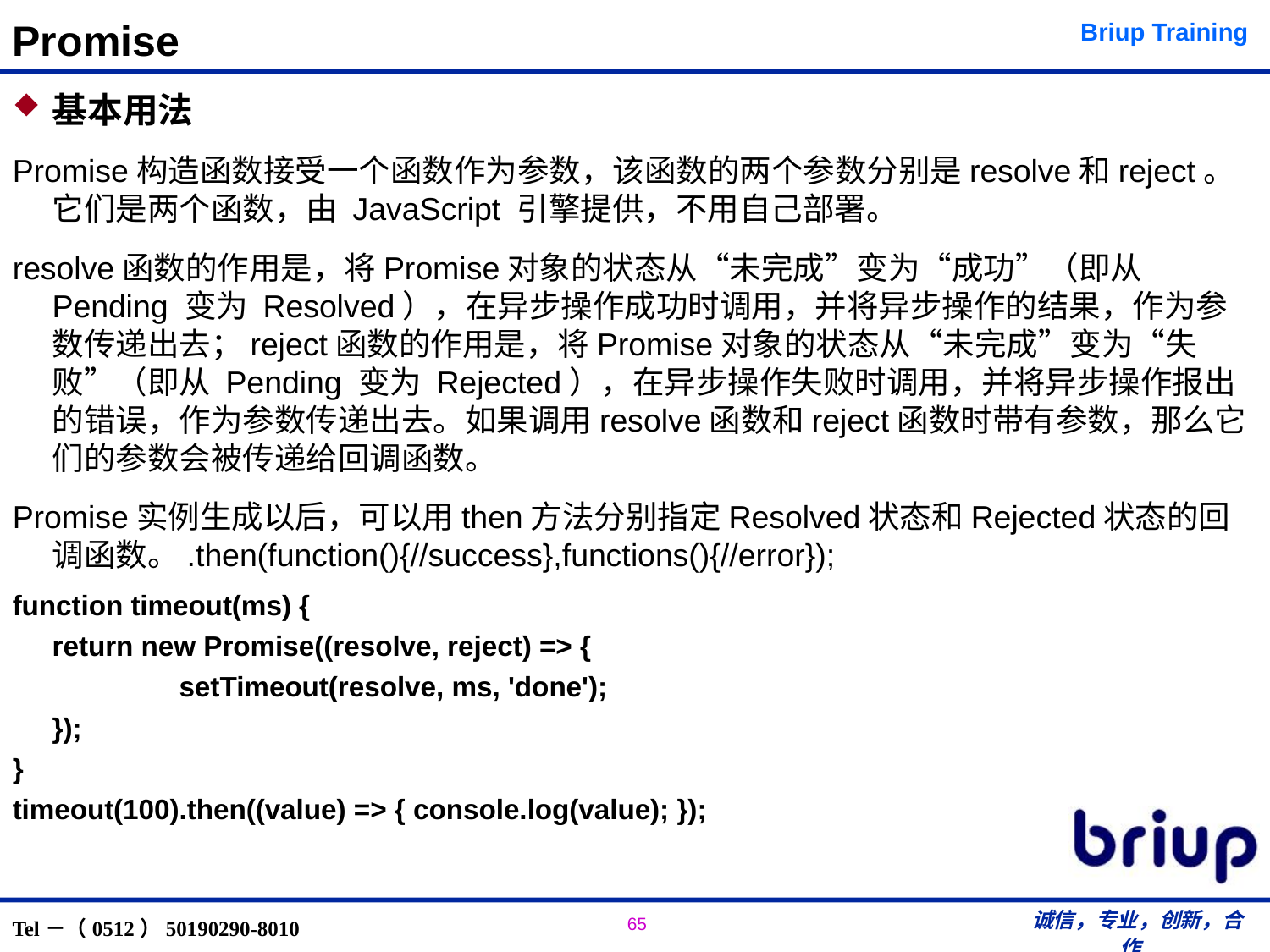

# Promise
基本用法
Promise构造函数接受一个函数作为参数，该函数的两个参数分别是resolve和reject。它们是两个函数，由 JavaScript 引擎提供，不用自己部署。
resolve函数的作用是，将Promise对象的状态从“未完成”变为“成功”（即从 Pending 变为 Resolved），在异步操作成功时调用，并将异步操作的结果，作为参数传递出去；reject函数的作用是，将Promise对象的状态从“未完成”变为“失败”（即从 Pending 变为 Rejected），在异步操作失败时调用，并将异步操作报出的错误，作为参数传递出去。如果调用resolve函数和reject函数时带有参数，那么它们的参数会被传递给回调函数。
Promise实例生成以后，可以用then方法分别指定Resolved状态和Rejected状态的回调函数。.then(function(){//success},functions(){//error});
function timeout(ms) {
	return new Promise((resolve, reject) => {
		setTimeout(resolve, ms, 'done');
	});
}
timeout(100).then((value) => { console.log(value); });